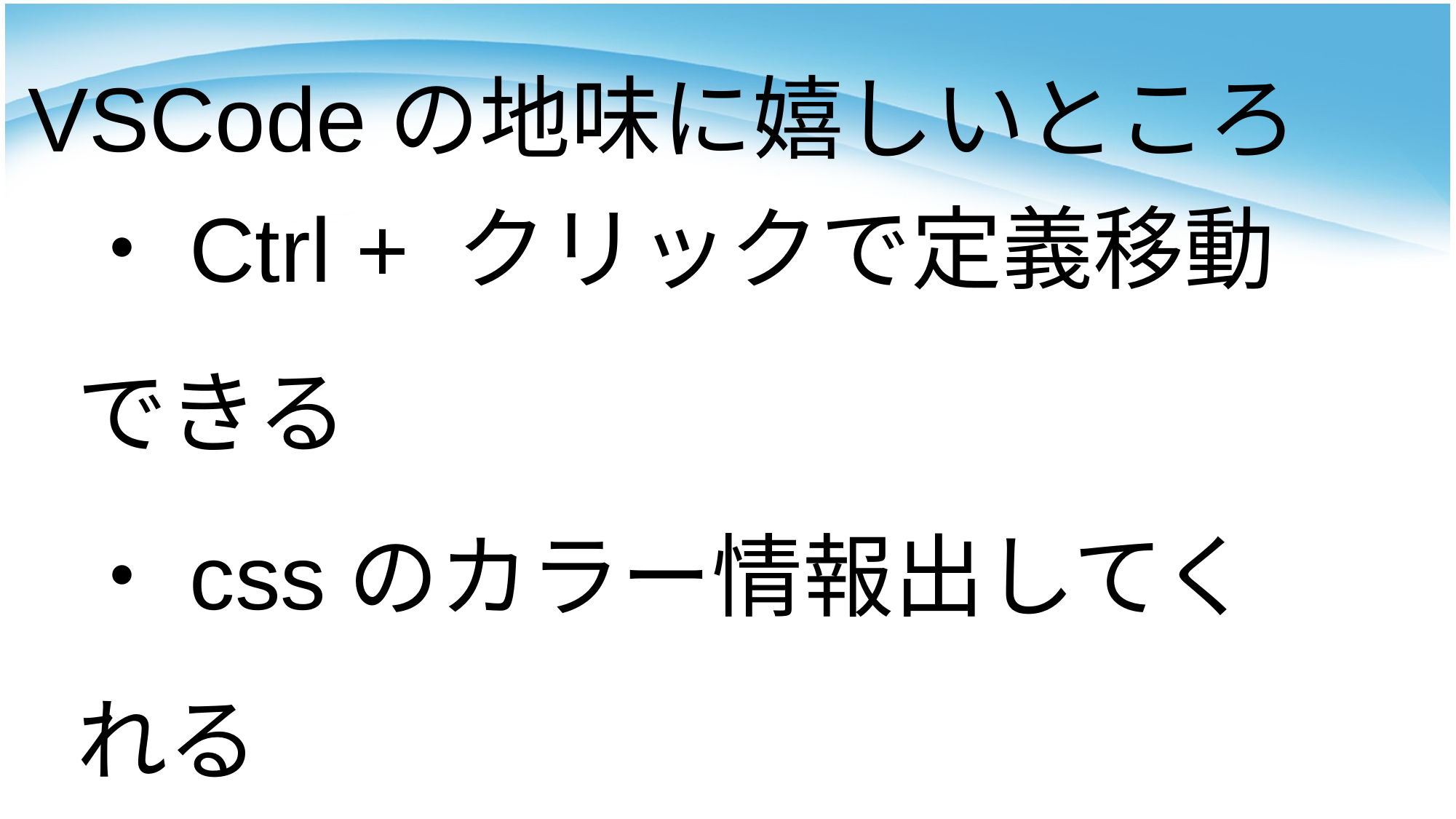

VSCodeの地味に嬉しいところ
# ・Ctrl + クリックで定義移動できる ・cssのカラー情報出してくれる